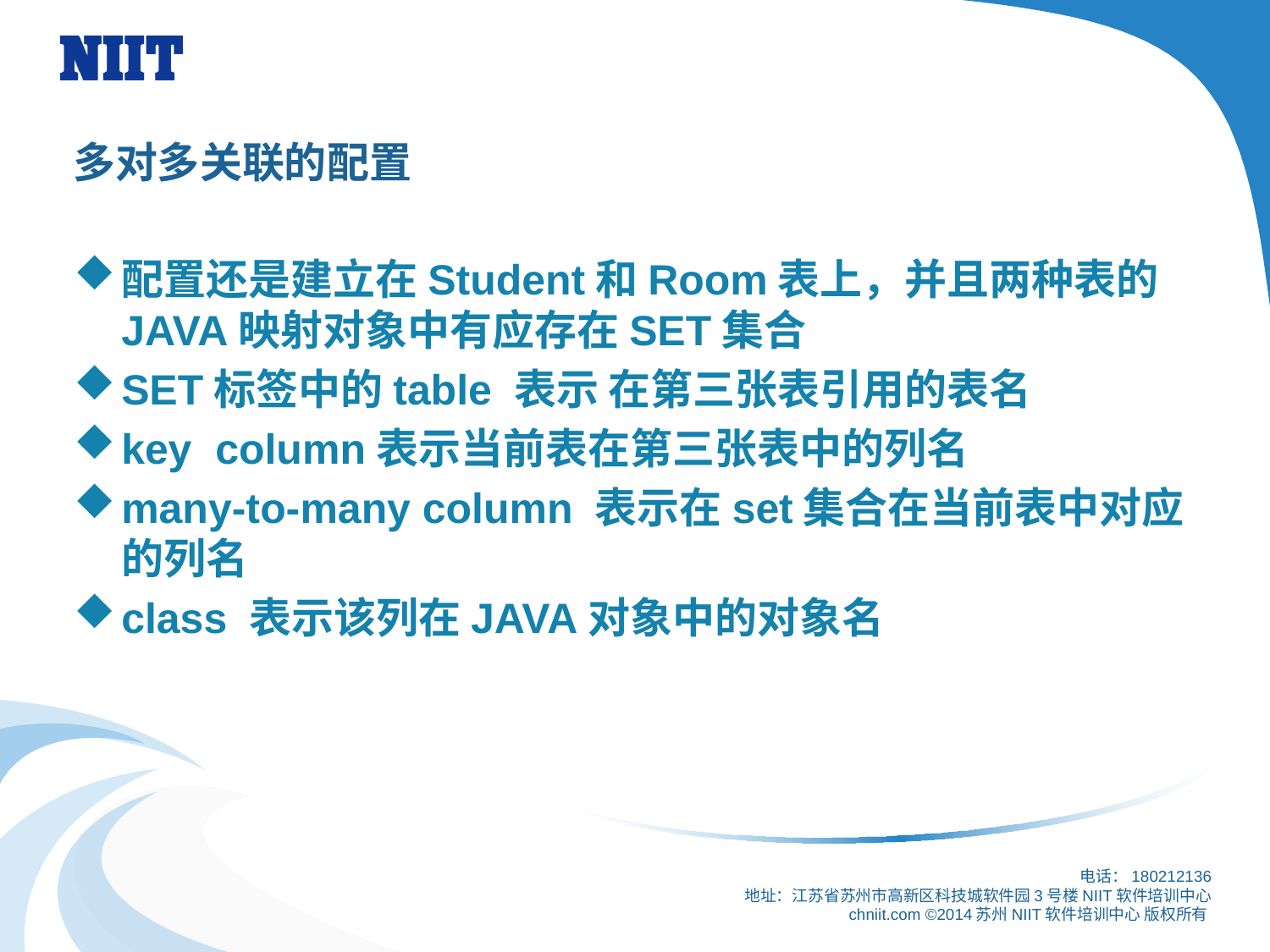

# 多对多关联的配置
配置还是建立在Student和Room表上，并且两种表的JAVA映射对象中有应存在SET集合
SET标签中的table 表示 在第三张表引用的表名
key  column表示当前表在第三张表中的列名
many-to-many column 表示在set集合在当前表中对应的列名
class 表示该列在JAVA对象中的对象名